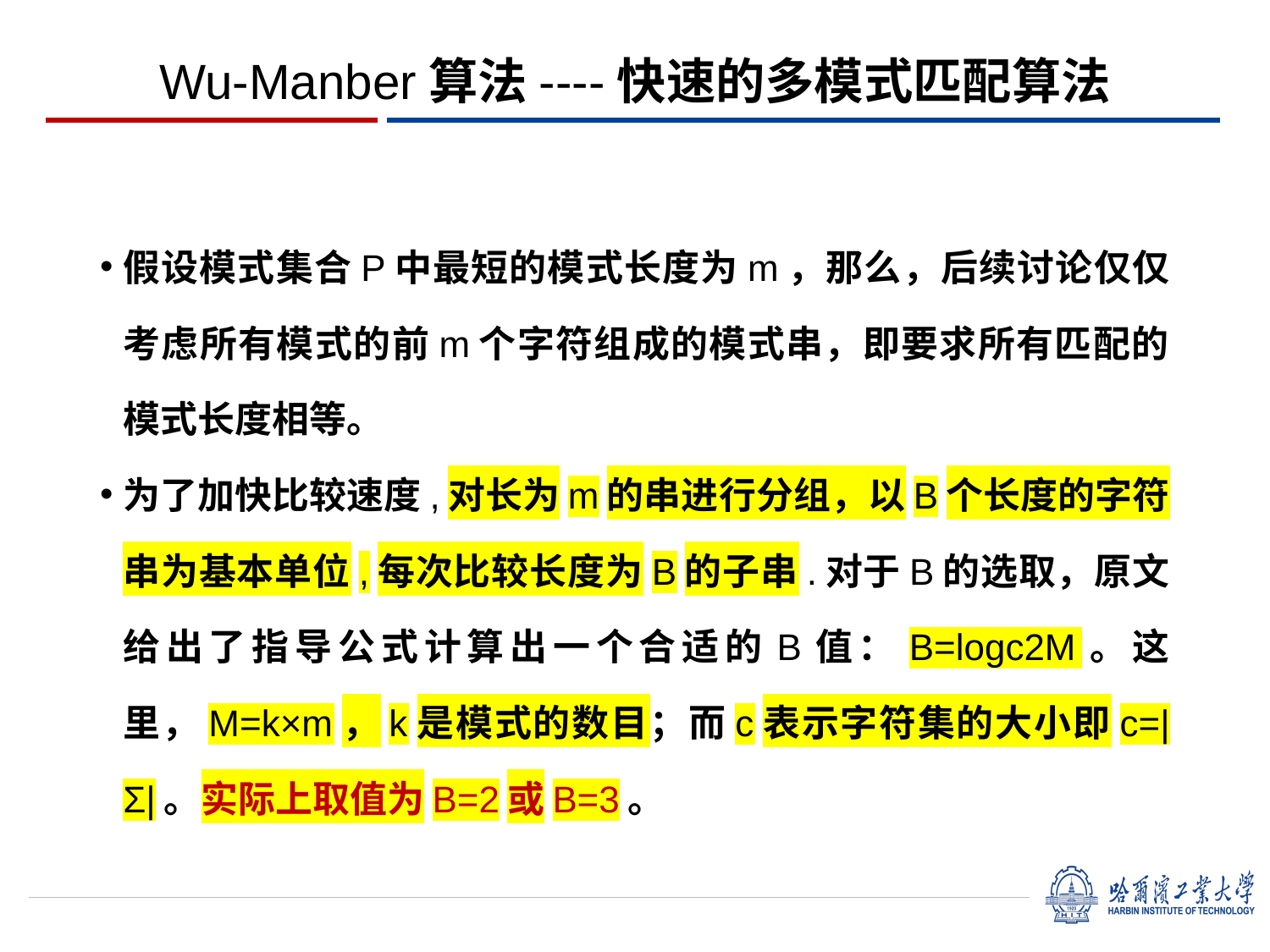

# Wu-Manber算法----快速的多模式匹配算法
假设模式集合P中最短的模式长度为m，那么，后续讨论仅仅考虑所有模式的前m个字符组成的模式串，即要求所有匹配的模式长度相等。
为了加快比较速度,对长为m的串进行分组，以B个长度的字符串为基本单位,每次比较长度为B的子串.对于B的选取，原文给出了指导公式计算出一个合适的B值：B=logc2M。这里，M=k×m，k是模式的数目；而c表示字符集的大小即c=|Σ|。实际上取值为B=2或B=3。

5